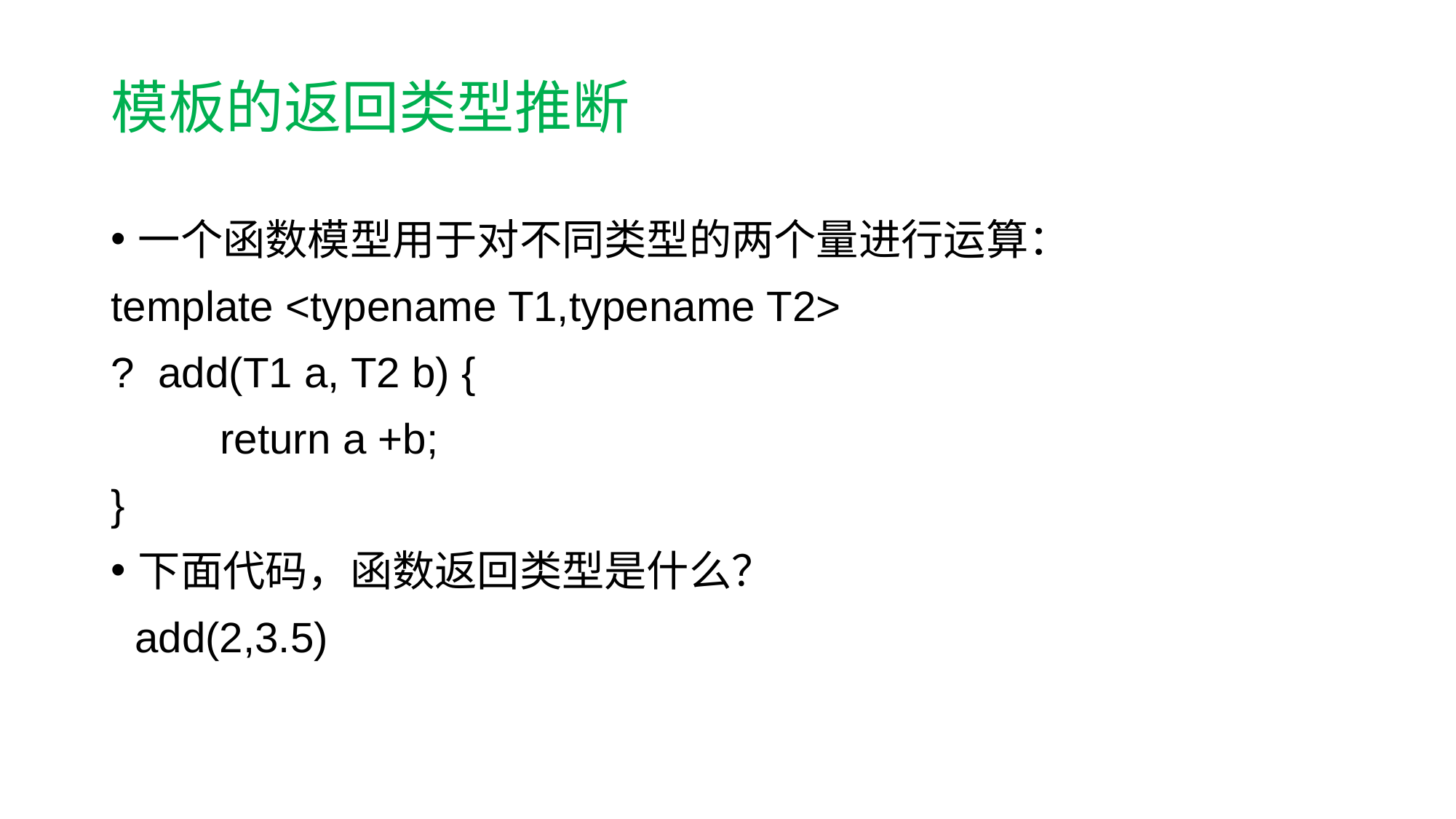

# 模板的返回类型推断
一个函数模型用于对不同类型的两个量进行运算：
template <typename T1,typename T2>
?  add(T1 a, T2 b) {
	return a +b;
}
下面代码，函数返回类型是什么？
  add(2,3.5)